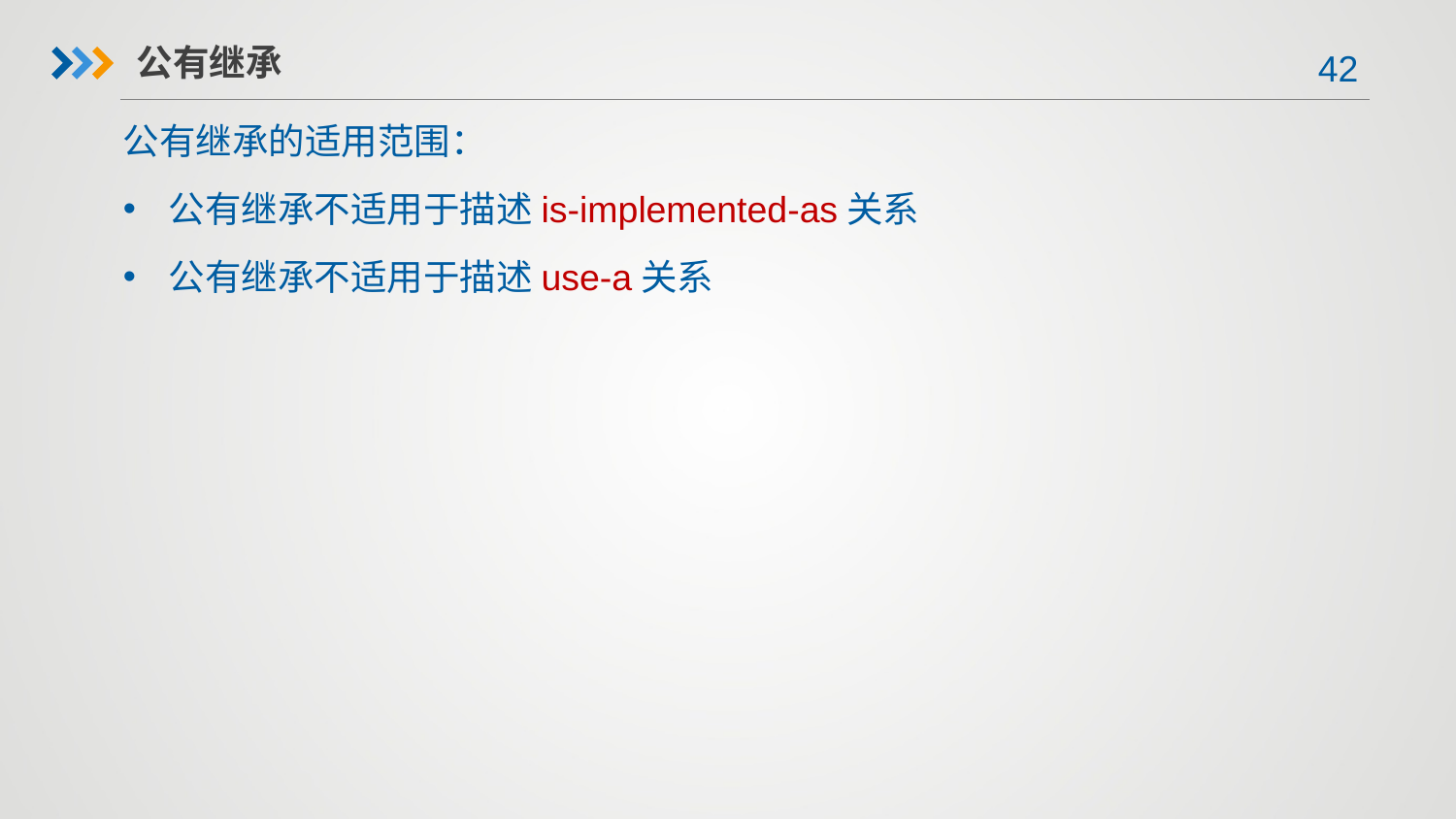

公有继承
公有继承的适用范围：
公有继承不适用于描述is-implemented-as关系
公有继承不适用于描述use-a关系